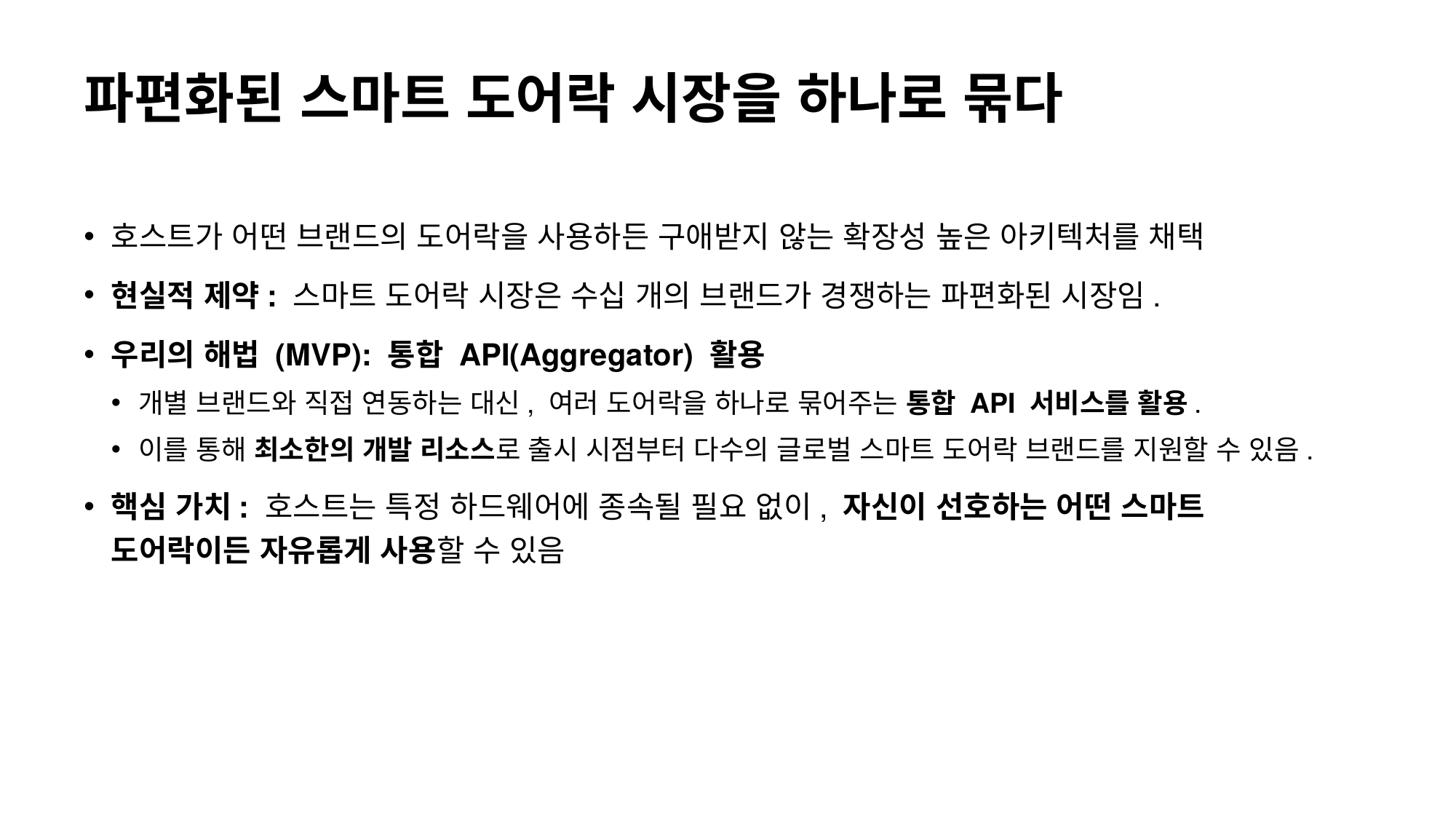

# 파편화된 스마트 도어락 시장을 하나로 묶다
호스트가 어떤 브랜드의 도어락을 사용하든 구애받지 않는 확장성 높은 아키텍처를 채택
현실적 제약: 스마트 도어락 시장은 수십 개의 브랜드가 경쟁하는 파편화된 시장임.
우리의 해법 (MVP): 통합 API(Aggregator) 활용
개별 브랜드와 직접 연동하는 대신, 여러 도어락을 하나로 묶어주는 통합 API 서비스를 활용.
이를 통해 최소한의 개발 리소스로 출시 시점부터 다수의 글로벌 스마트 도어락 브랜드를 지원할 수 있음.
핵심 가치: 호스트는 특정 하드웨어에 종속될 필요 없이, 자신이 선호하는 어떤 스마트 도어락이든 자유롭게 사용할 수 있음